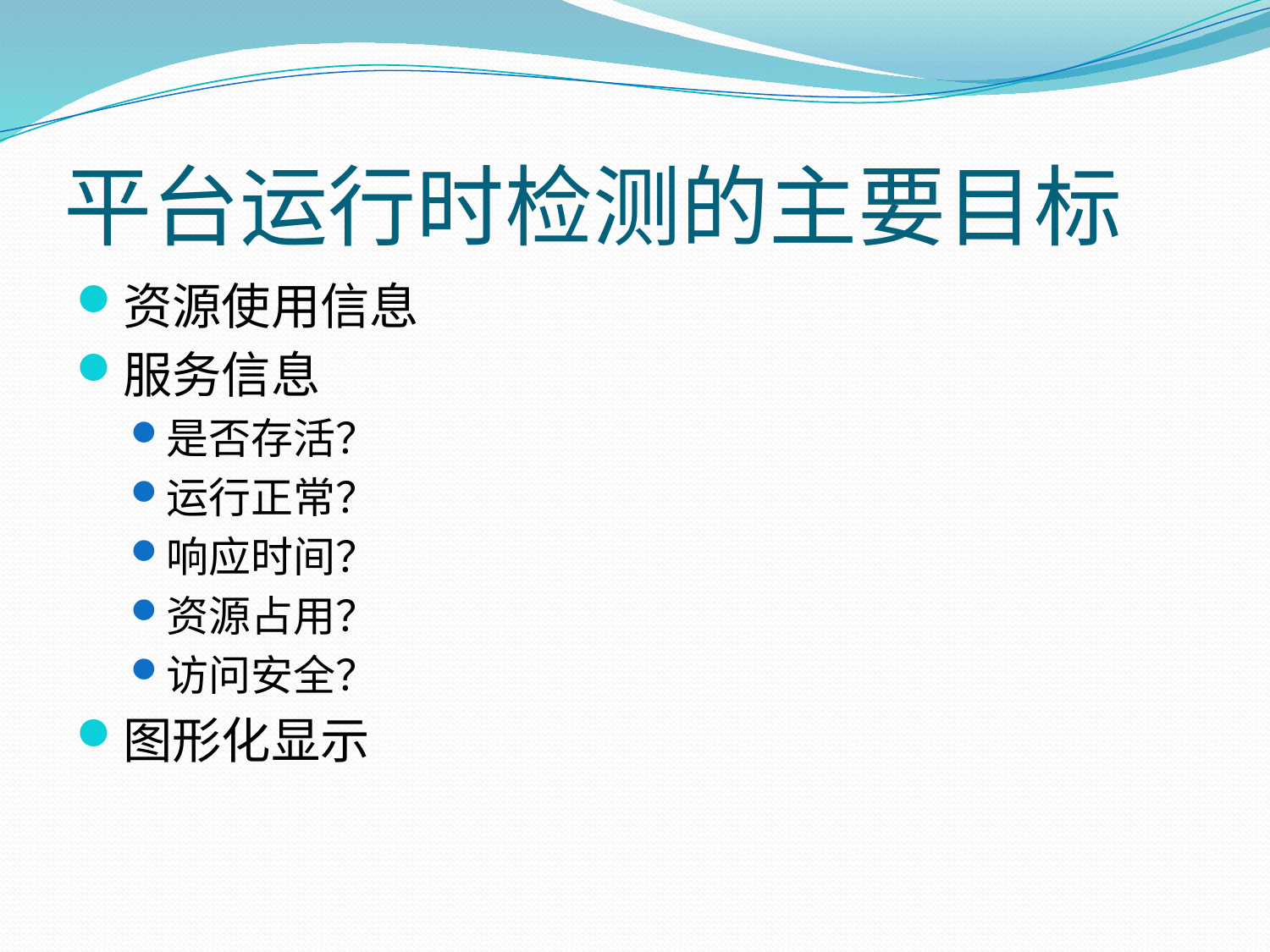

# 平台运行时检测的主要目标
资源使用信息
服务信息
是否存活？
运行正常？
响应时间？
资源占用？
访问安全？
图形化显示